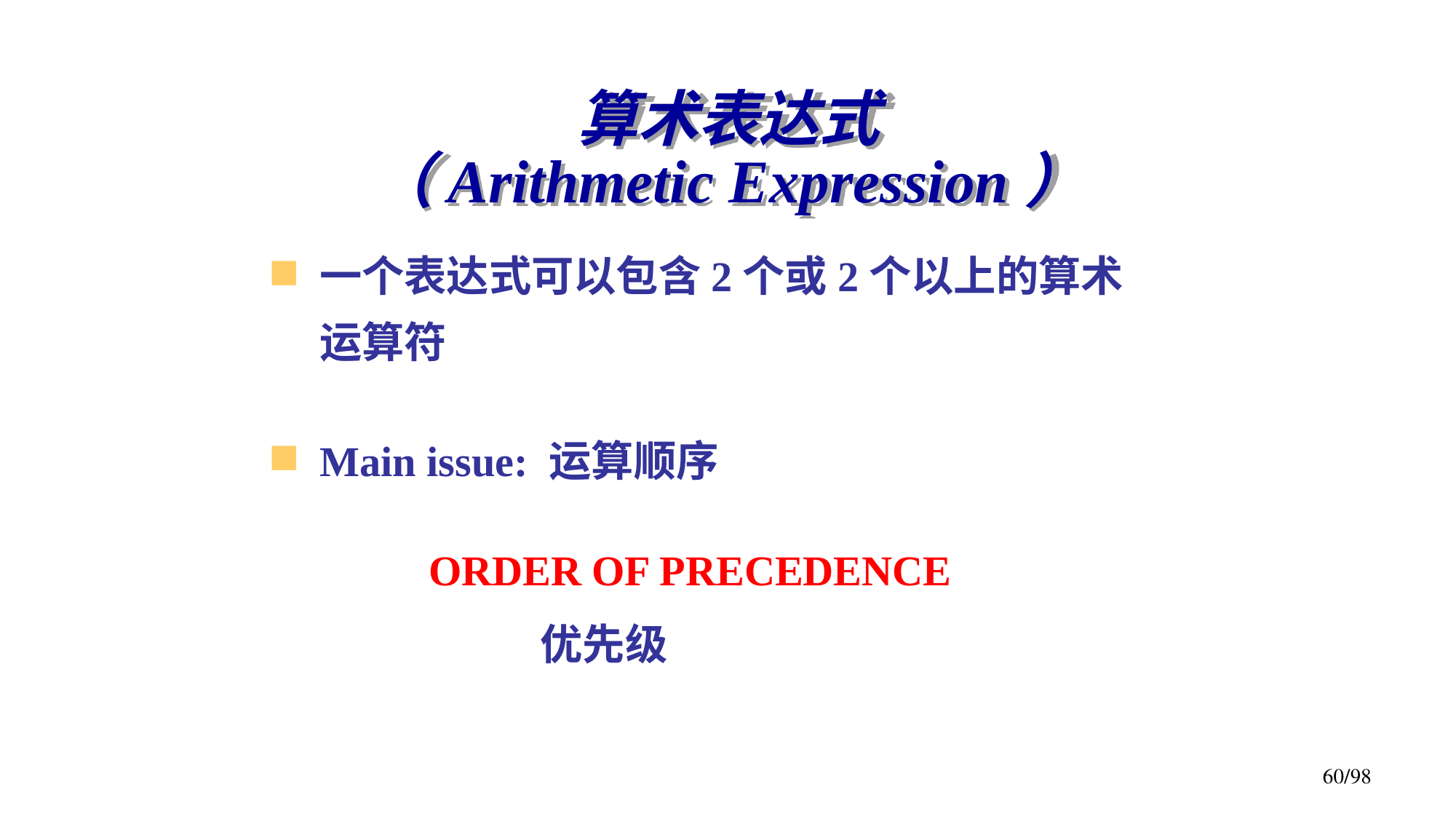

# 算术表达式 （Arithmetic Expression）
一个表达式可以包含2个或2个以上的算术运算符

Main issue: 运算顺序

		ORDER OF PRECEDENCE
                           优先级